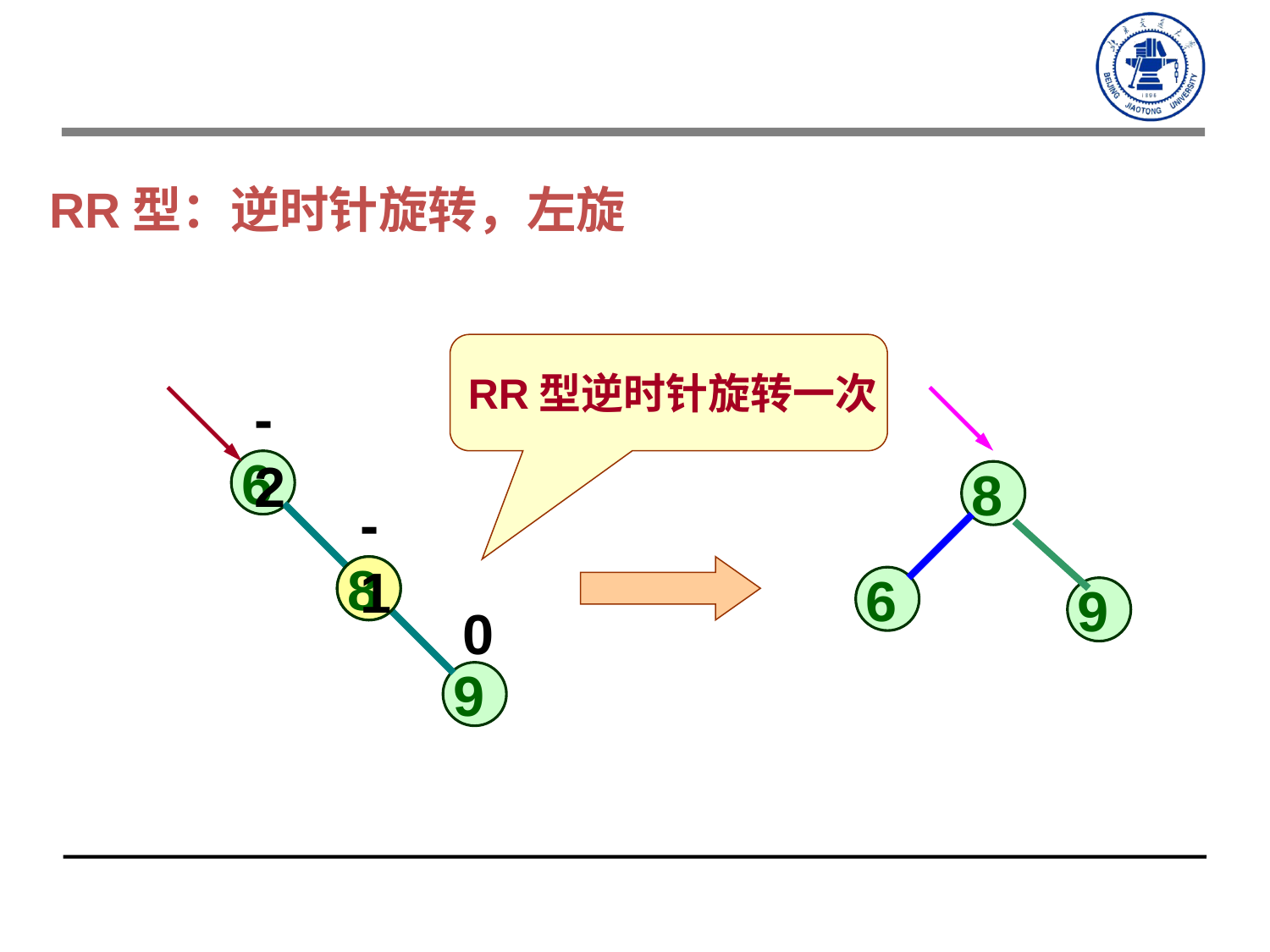

RR型：逆时针旋转，左旋
RR型逆时针旋转一次
-2

6
8
-1

8
8

6
9
0

9